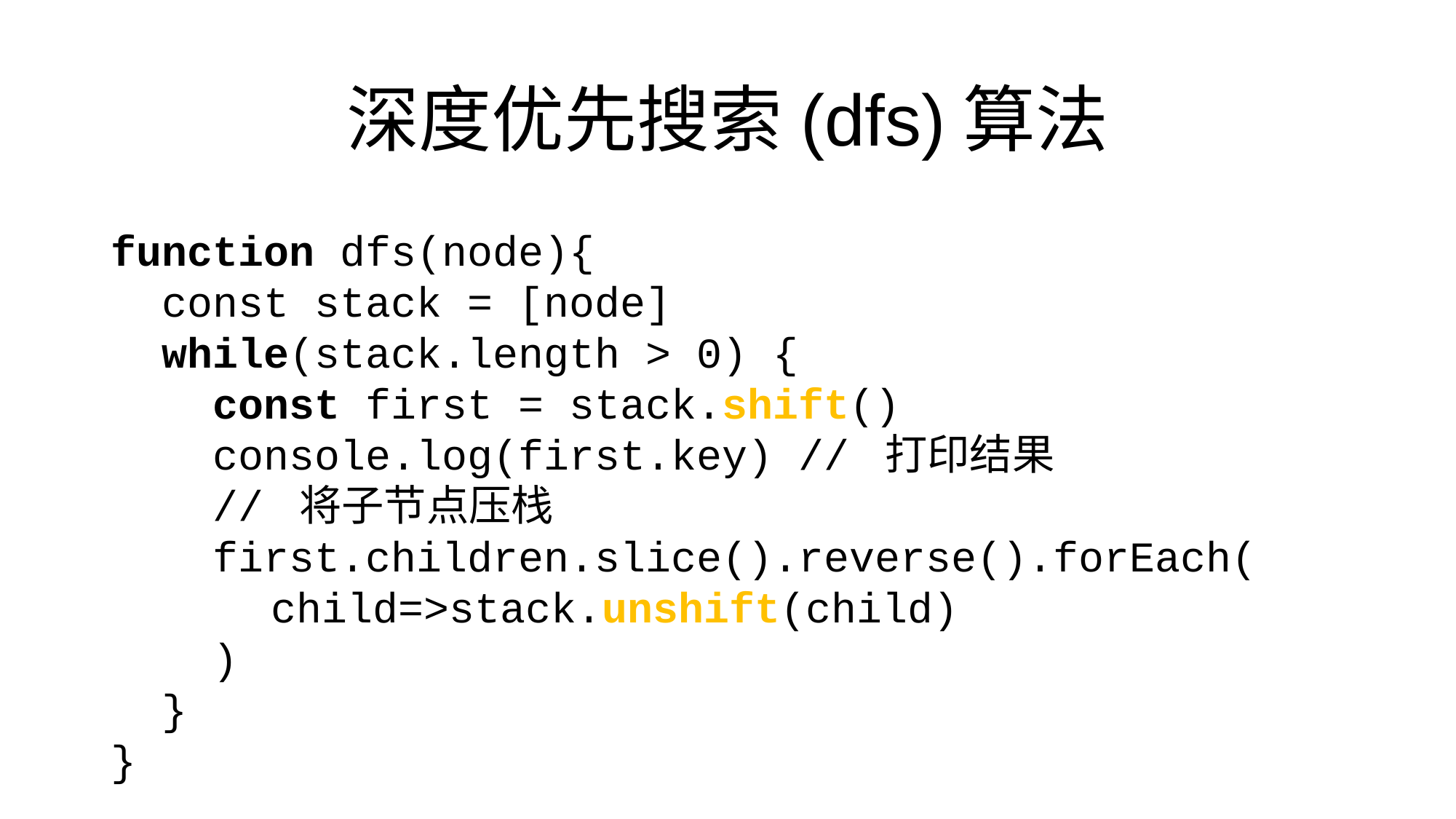

# 深度优先搜索(dfs)算法
function dfs(node){
  const stack = [node]
  while(stack.length > 0) {
    const first = stack.shift()
    console.log(first.key) // 打印结果
    // 将子节点压栈
    first.children.slice().reverse().forEach(
	  child=>stack.unshift(child)
    )
  }
}